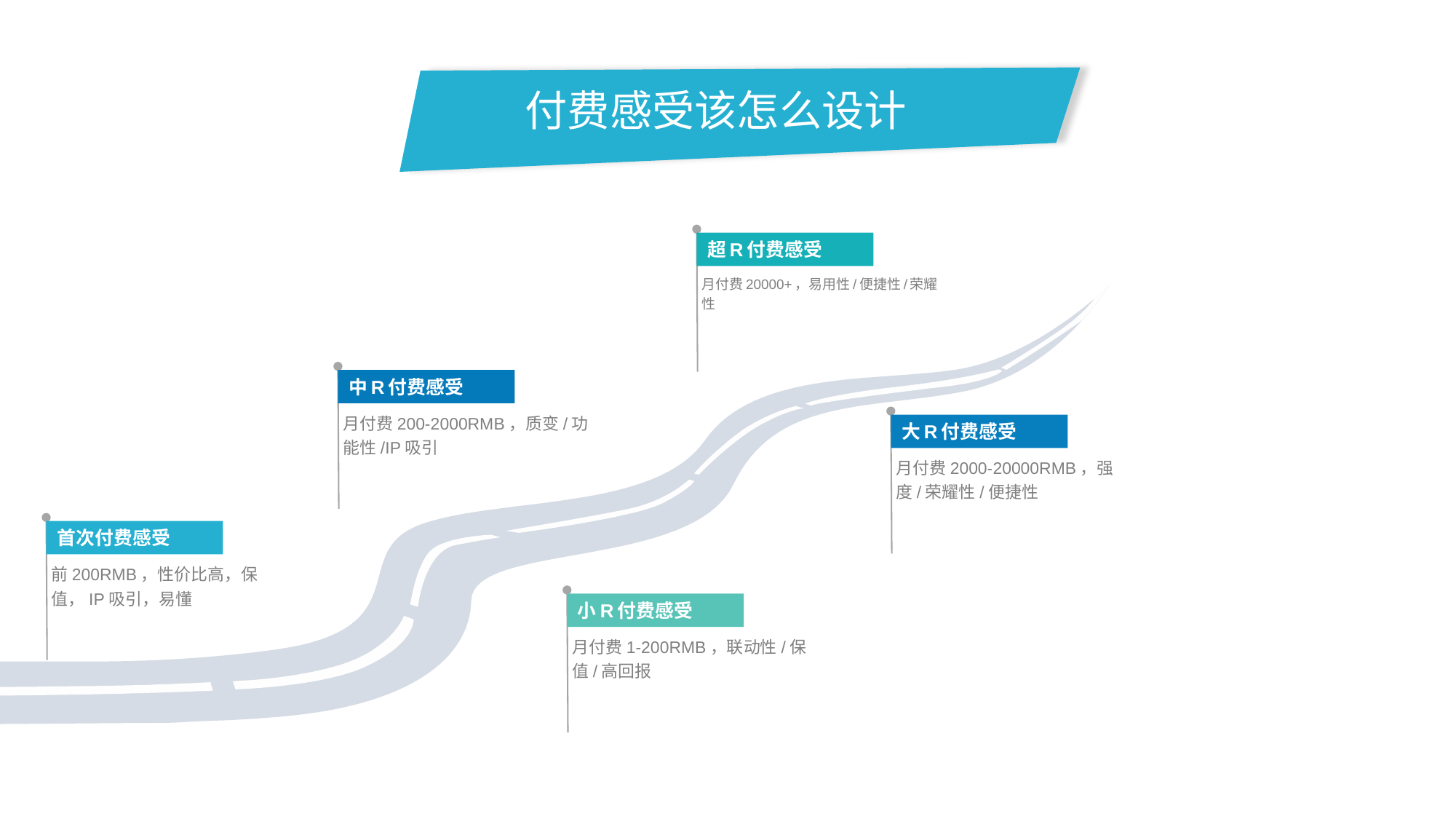

付费感受该怎么设计
超R付费感受
月付费20000+，易用性/便捷性/荣耀性

中R付费感受
月付费200-2000RMB，质变/功能性/IP吸引
大R付费感受
月付费2000-20000RMB，强度/荣耀性/便捷性
首次付费感受
前200RMB，性价比高，保值，IP吸引，易懂
小R付费感受
月付费1-200RMB，联动性/保值/高回报